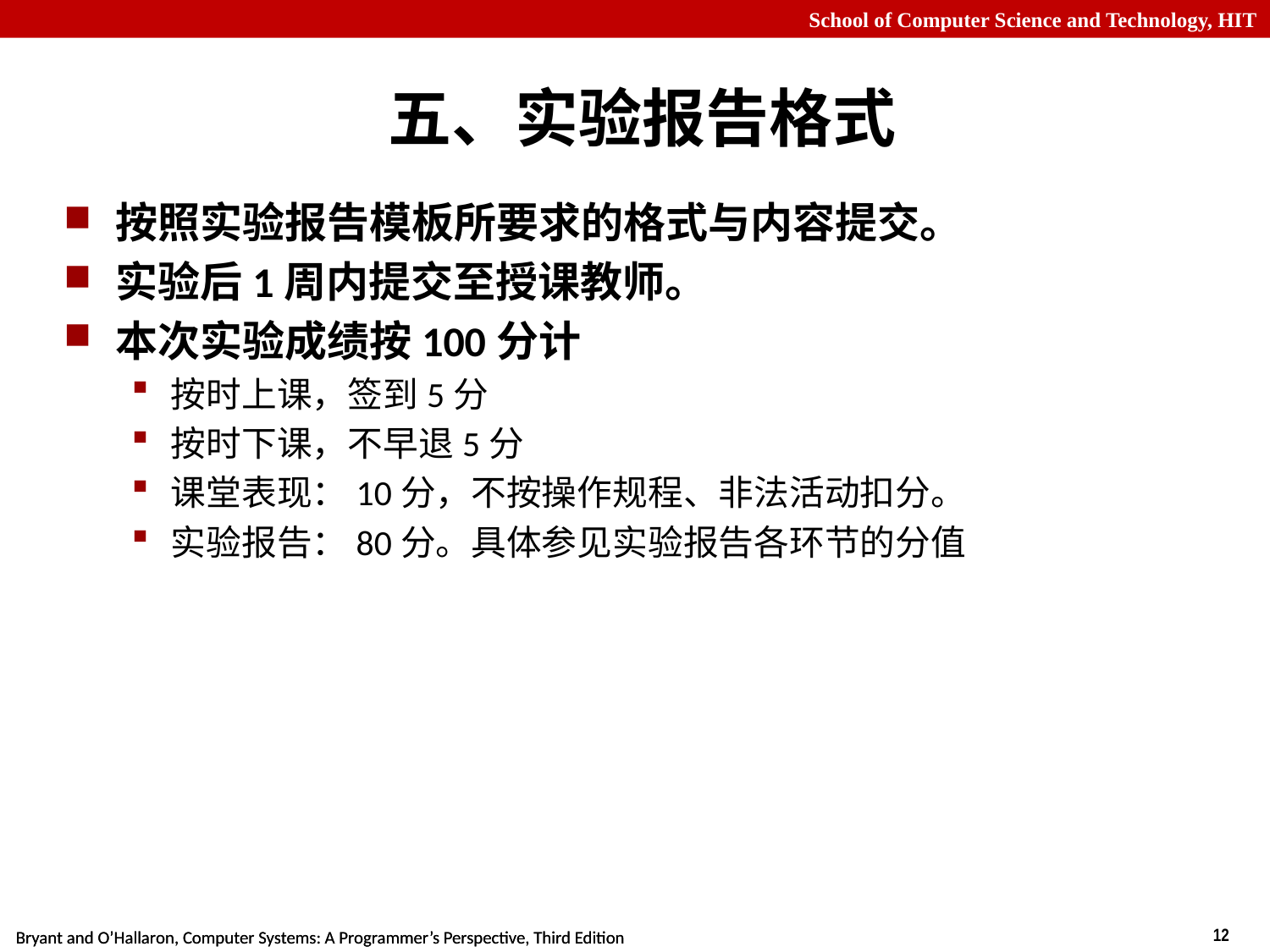

# 五、实验报告格式
按照实验报告模板所要求的格式与内容提交。
实验后1周内提交至授课教师。
本次实验成绩按100分计
按时上课，签到5分
按时下课，不早退5分
课堂表现：10分，不按操作规程、非法活动扣分。
实验报告：80分。具体参见实验报告各环节的分值